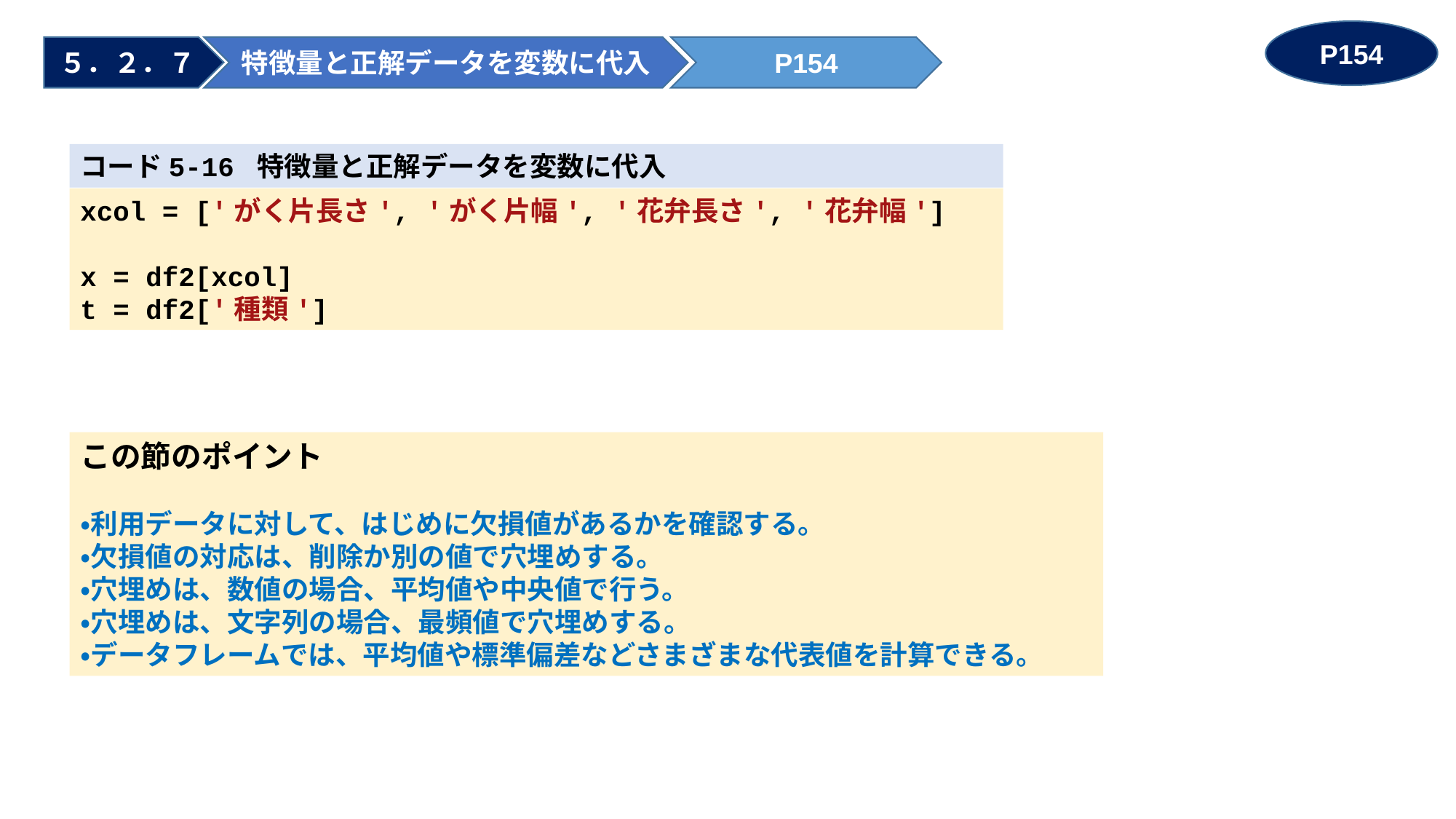

P154
５．２．７
特徴量と正解データを変数に代入
P154
コード5-16 特徴量と正解データを変数に代入
xcol = ['がく片長さ', 'がく片幅', '花弁長さ', '花弁幅']
x = df2[xcol]
t = df2['種類']
この節のポイント

・利用データに対して、はじめに欠損値があるかを確認する。
・欠損値の対応は、削除か別の値で穴埋めする。
・穴埋めは、数値の場合、平均値や中央値で行う。
・穴埋めは、文字列の場合、最頻値で穴埋めする。
・データフレームでは、平均値や標準偏差などさまざまな代表値を計算できる。